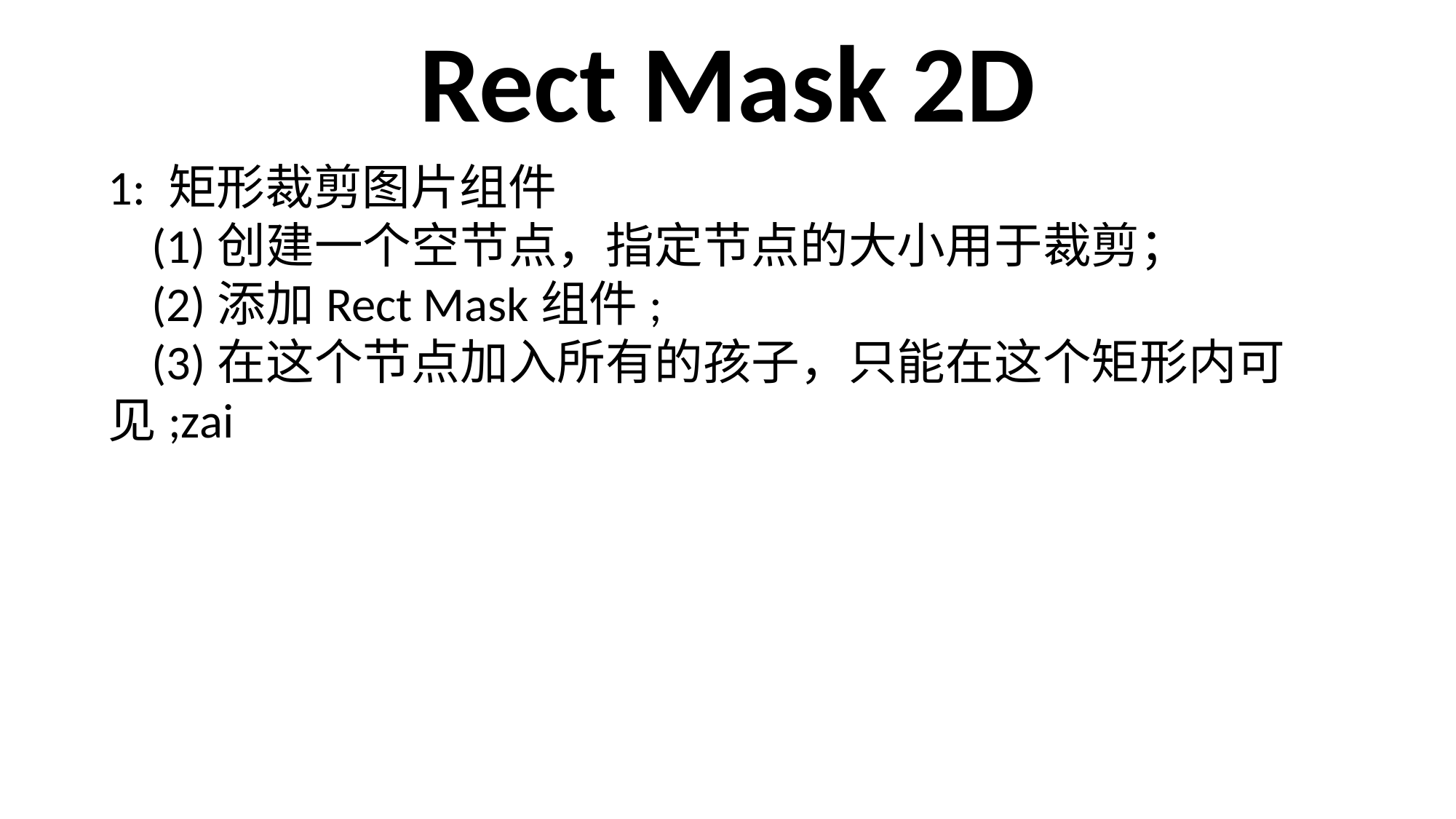

Rect Mask 2D
1: 矩形裁剪图片组件
    (1)创建一个空节点，指定节点的大小用于裁剪；
    (2)添加Rect Mask组件;
    (3)在这个节点加入所有的孩子，只能在这个矩形内可见;zai
1